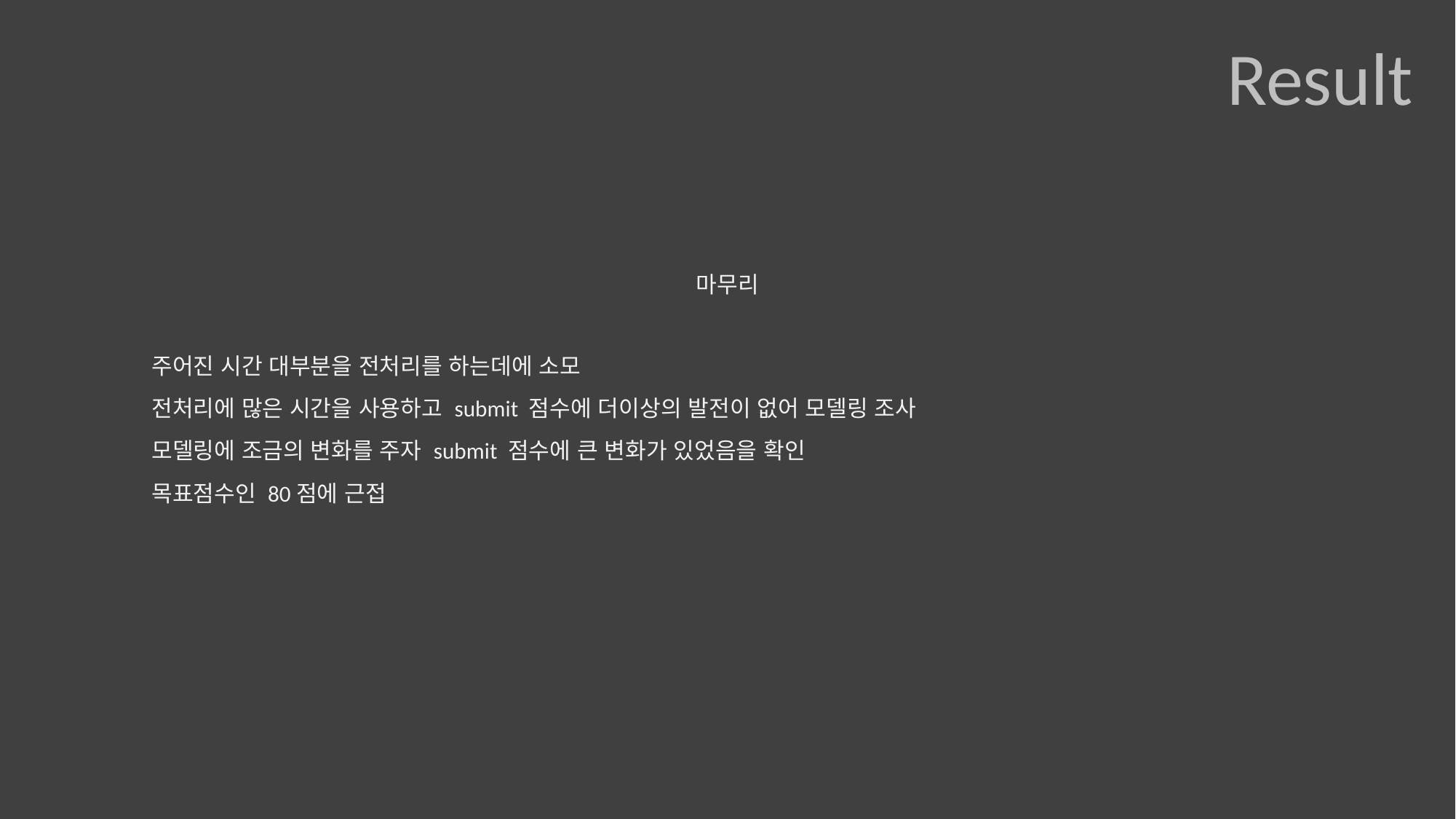

Result

마무리

주어진 시간 대부분을 전처리를 하는데에 소모
전처리에 많은 시간을 사용하고 submit 점수에 더이상의 발전이 없어 모델링 조사
모델링에 조금의 변화를 주자 submit 점수에 큰 변화가 있었음을 확인
목표점수인 80점에 근접